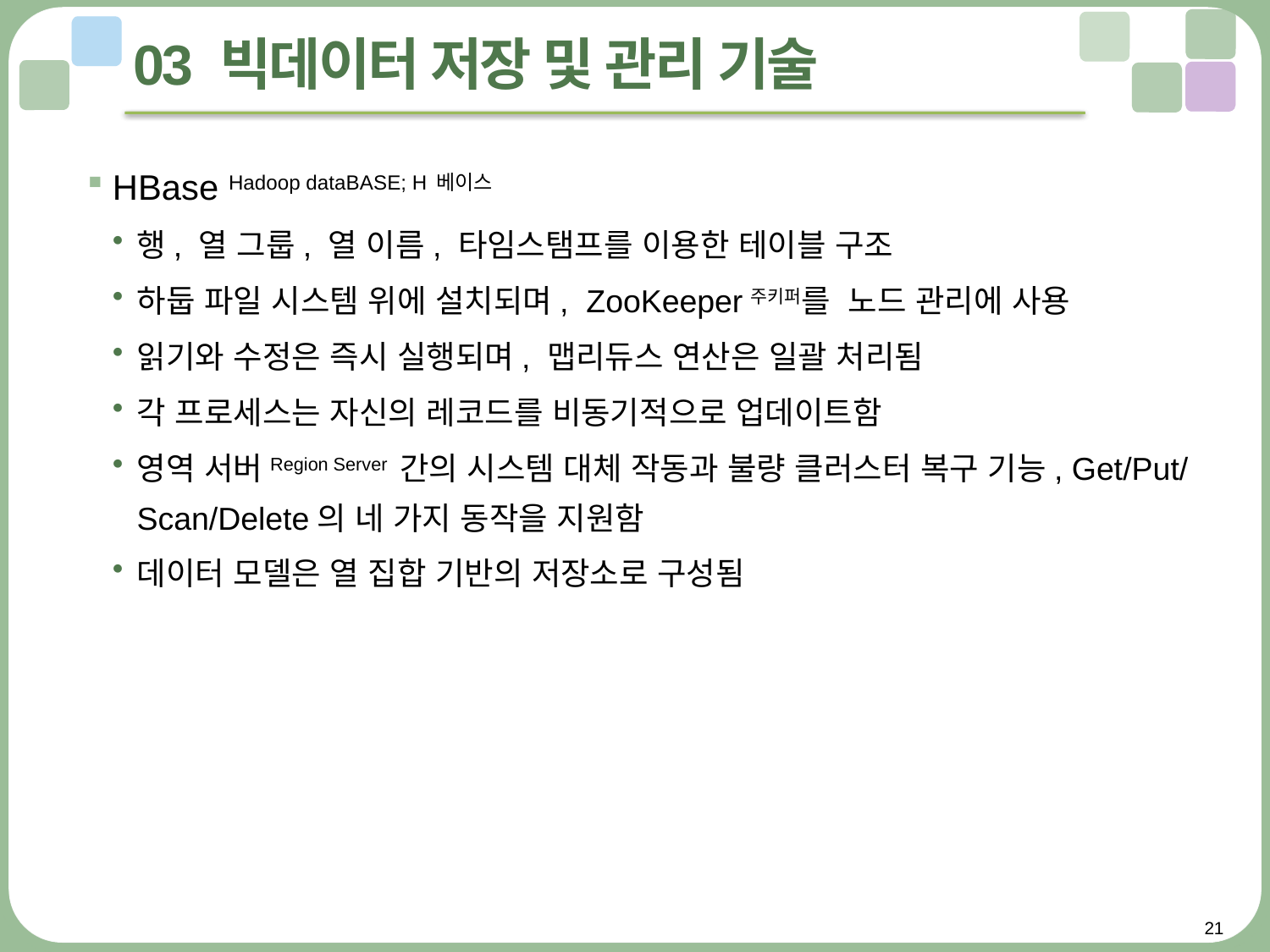

# 03 빅데이터 저장 및 관리 기술
HBase Hadoop dataBASE; H베이스
행, 열 그룹, 열 이름, 타임스탬프를 이용한 테이블 구조
하둡 파일 시스템 위에 설치되며,  ZooKeeper주키퍼를  노드 관리에 사용
읽기와 수정은 즉시 실행되며, 맵리듀스 연산은 일괄 처리됨
각 프로세스는 자신의 레코드를 비동기적으로 업데이트함
영역 서버Region Server 간의 시스템 대체 작동과 불량 클러스터 복구 기능, Get/Put/Scan/Delete의 네 가지 동작을 지원함
데이터 모델은 열 집합 기반의 저장소로 구성됨